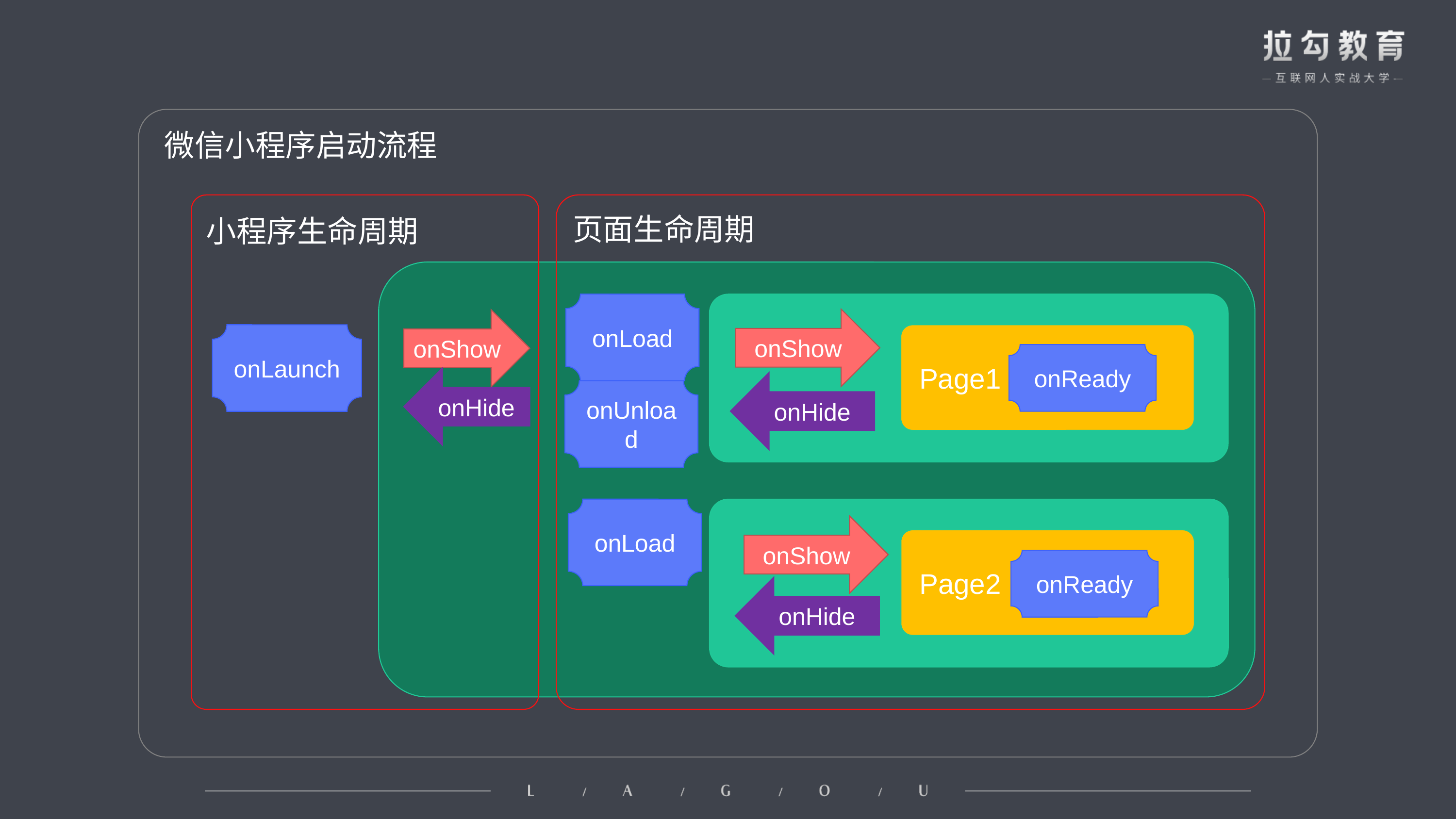

微信小程序启动流程

页面生命周期
小程序生命周期

onLoad

onShow
onShow
onLaunch
 Page1
onReady
onHide
onHide
onUnload
onLoad

onShow
 Page2
onReady
onHide